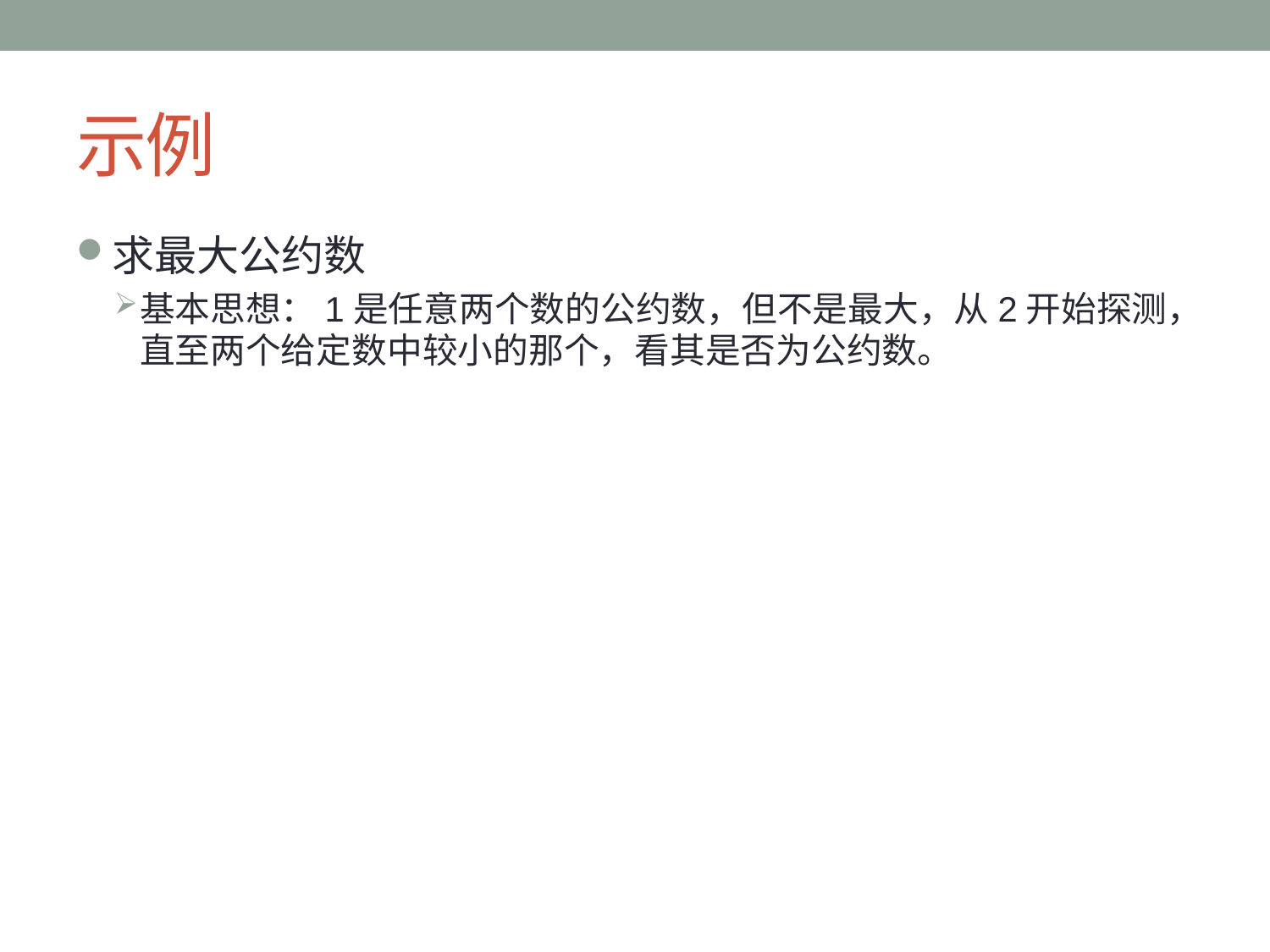

# 示例
求最大公约数
基本思想：1是任意两个数的公约数，但不是最大，从2开始探测，直至两个给定数中较小的那个，看其是否为公约数。